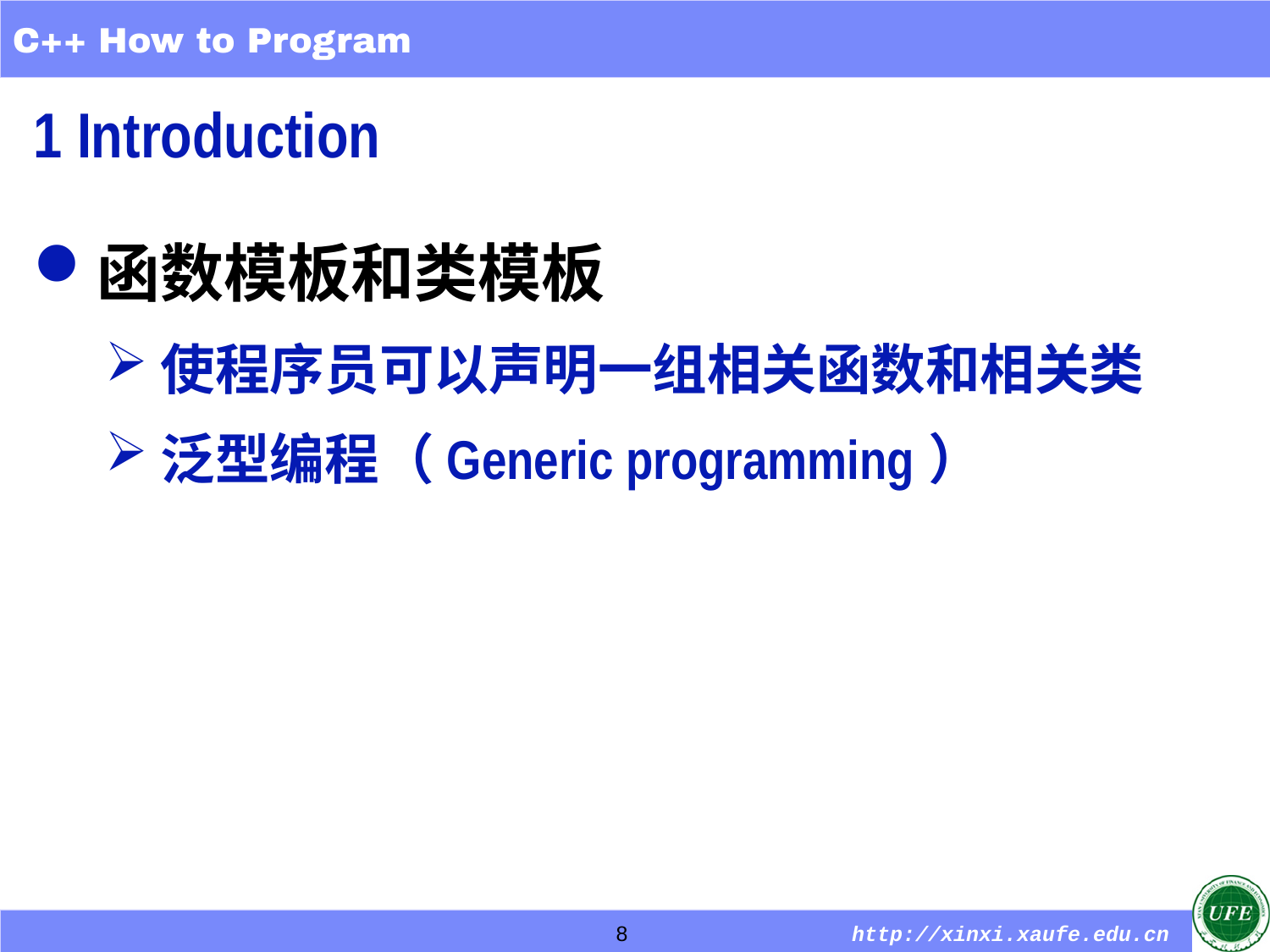

1 Introduction
函数模板和类模板
使程序员可以声明一组相关函数和相关类
泛型编程（Generic programming）
8